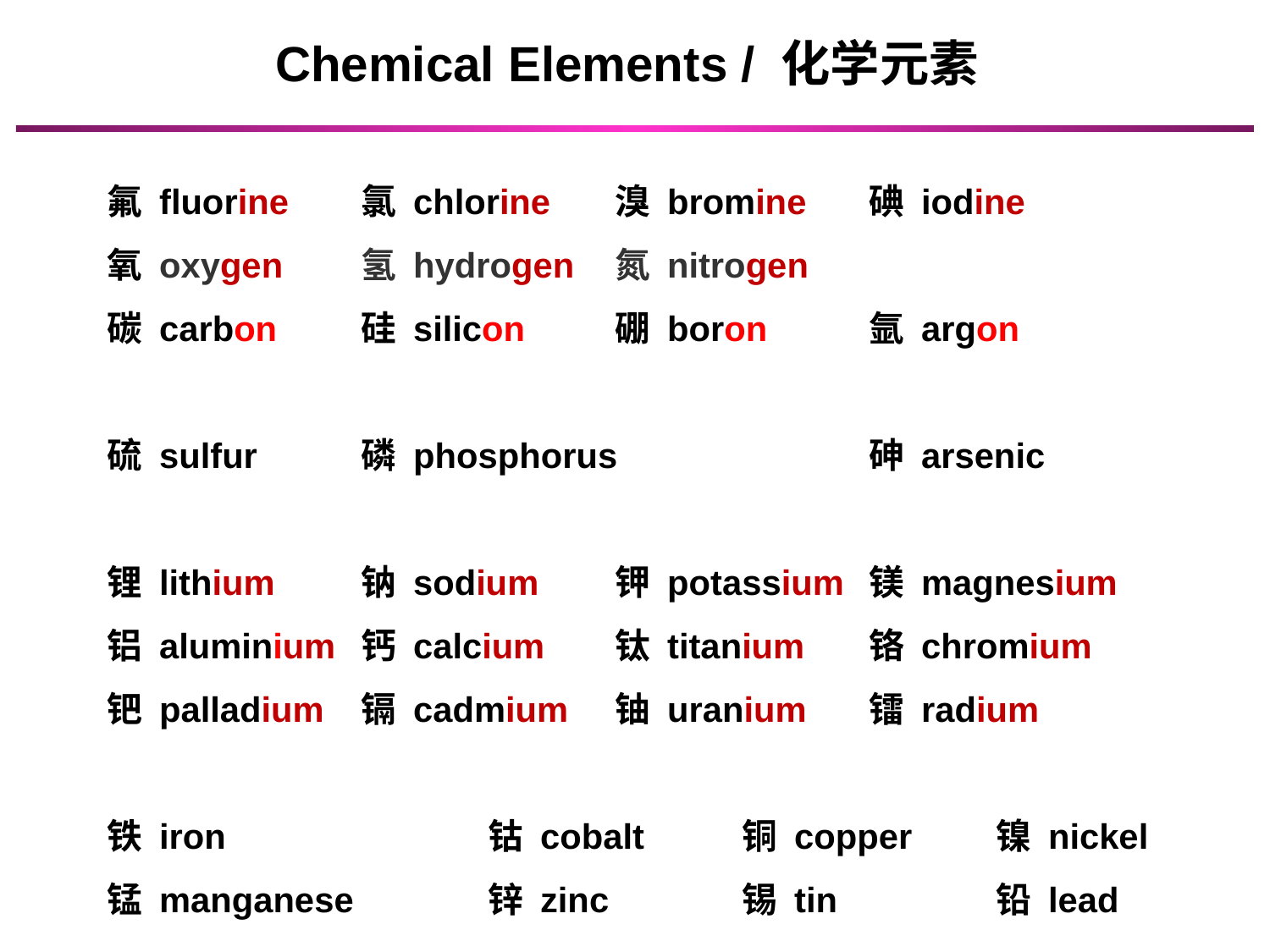

Chemical Elements / 化学元素

氟 fluorine	氯 chlorine	溴 bromine	碘 iodine
氧 oxygen	氢 hydrogen	氮 nitrogen
碳 carbon	硅 silicon	硼 boron	氩 argon

硫 sulfur	磷 phosphorus		砷 arsenic

锂 lithium	钠 sodium	钾 potassium	镁 magnesium
铝 aluminium	钙 calcium	钛 titanium	铬 chromium
钯 palladium	镉 cadmium	铀 uranium	镭 radium

铁 iron 		钴 cobalt	铜 copper	镍 nickel
锰 manganese 	锌 zinc		锡 tin		铅 lead